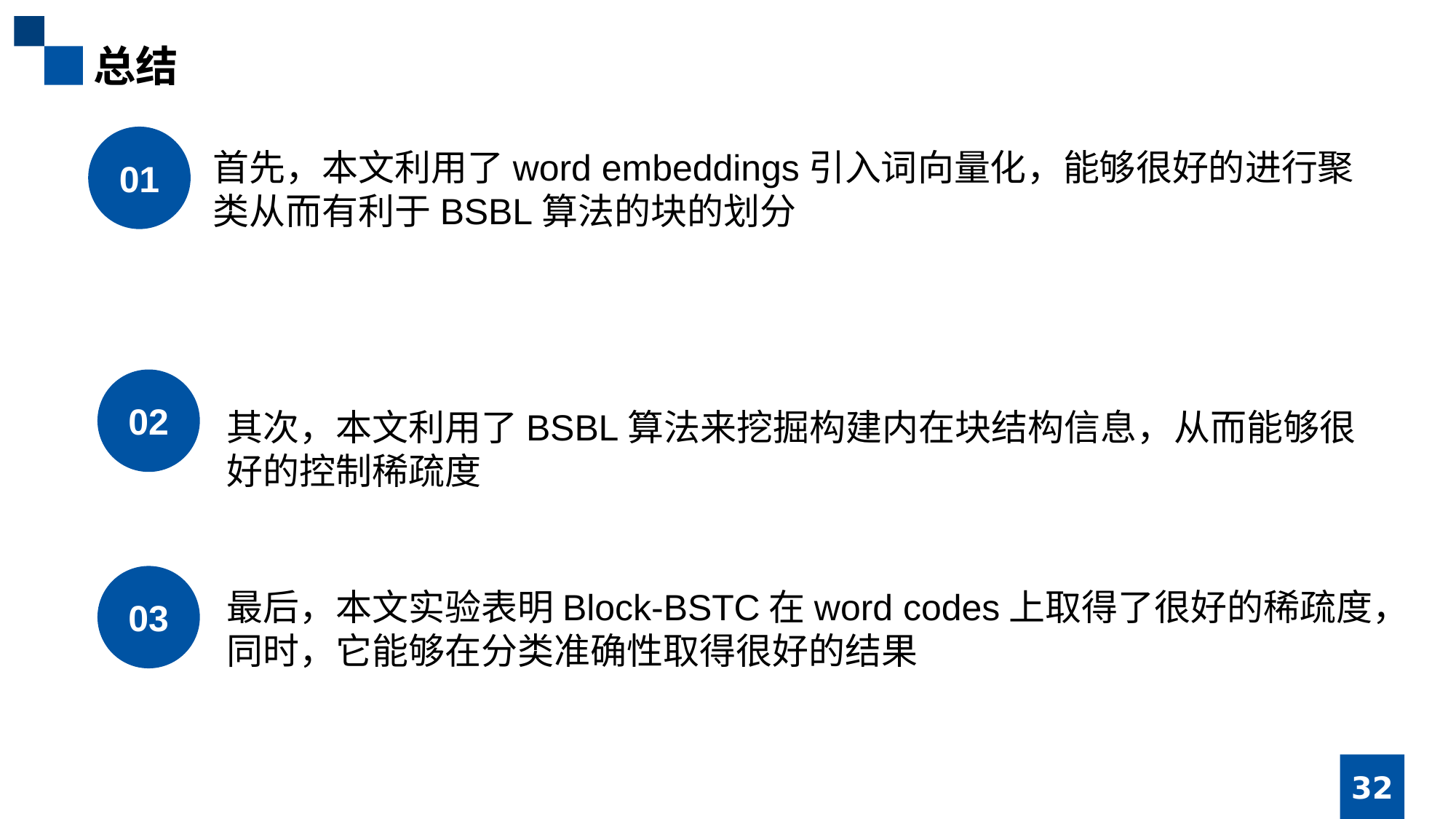

总结
01
首先，本文利用了word embeddings引入词向量化，能够很好的进行聚类从而有利于BSBL算法的块的划分
02
其次，本文利用了BSBL算法来挖掘构建内在块结构信息，从而能够很好的控制稀疏度
03
最后，本文实验表明Block-BSTC在word codes上取得了很好的稀疏度，同时，它能够在分类准确性取得很好的结果
32